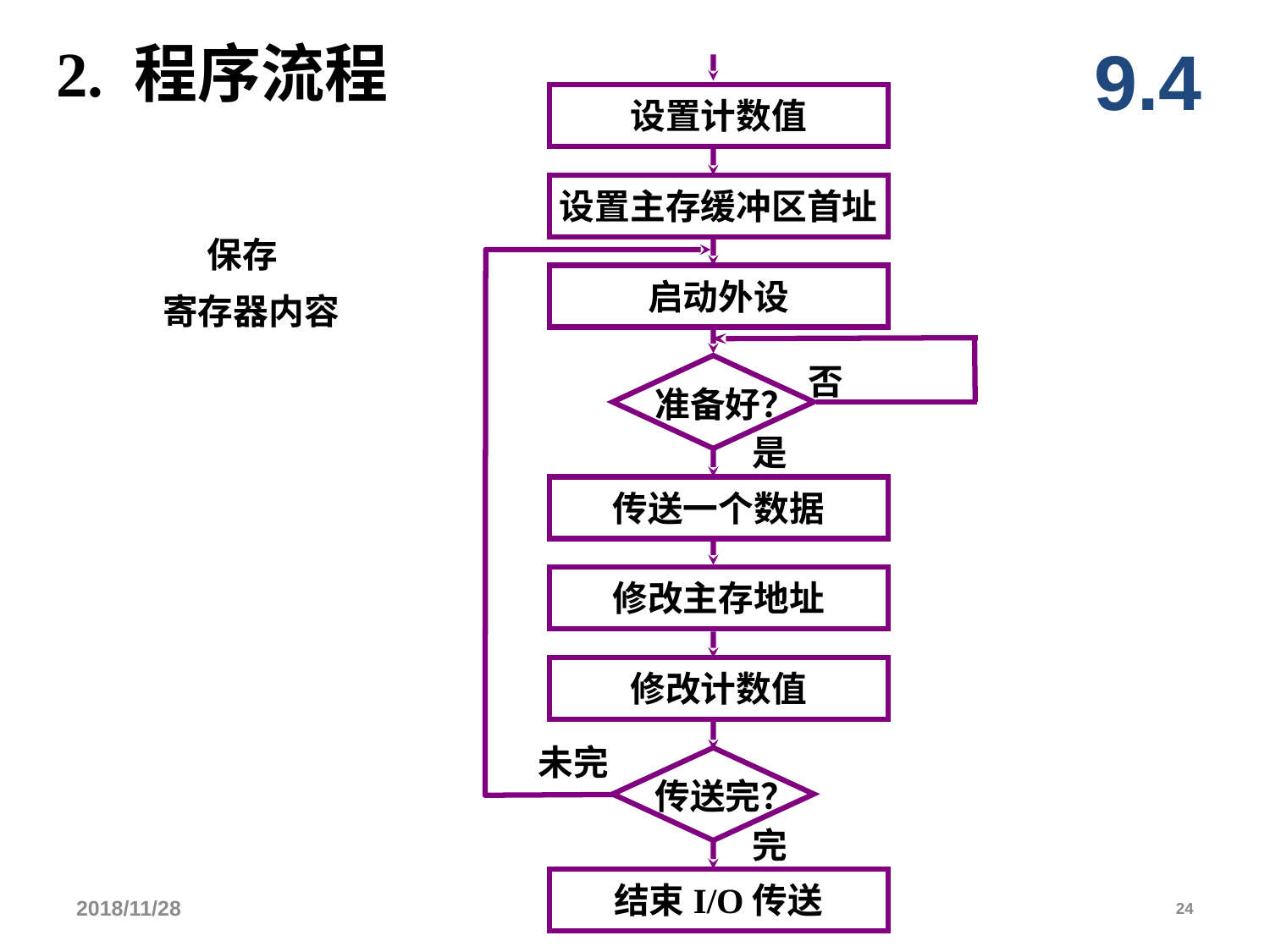

9.4
2. 程序流程

设置计数值

设置主存缓冲区首址
       保存
   寄存器内容

未完
启动外设

否

准备好？
是

传送一个数据

修改主存地址

修改计数值

传送完？
完

结束I/O传送
2018/11/28
24